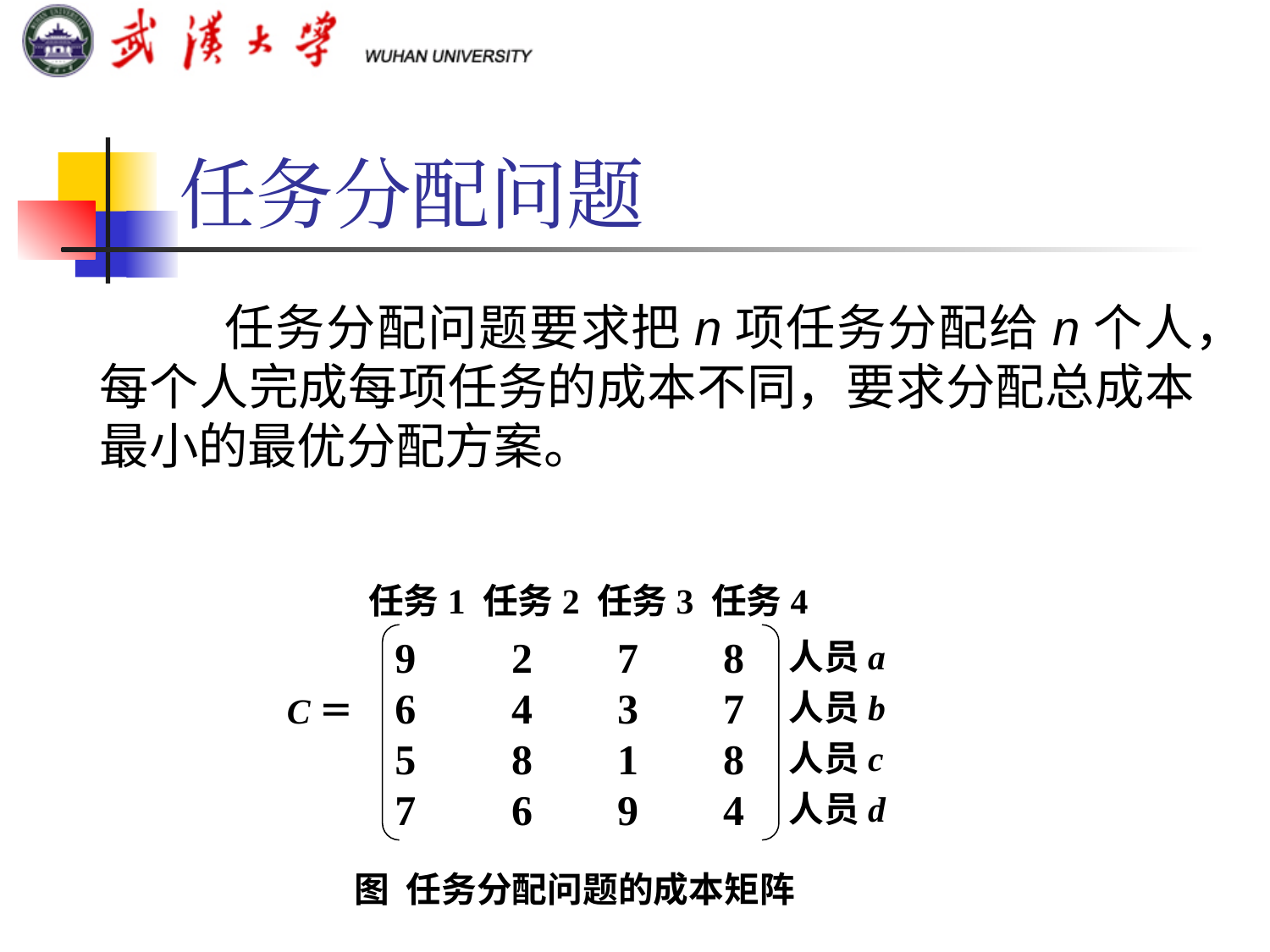

任务分配问题
 任务分配问题要求把n项任务分配给n个人，每个人完成每项任务的成本不同，要求分配总成本最小的最优分配方案。

    C＝
任务1 任务2 任务3 任务4
9         2        7        8
6         4        3        7
5         8        1        8
7         6        9        4
人员a
人员b
人员c
人员d
图  任务分配问题的成本矩阵